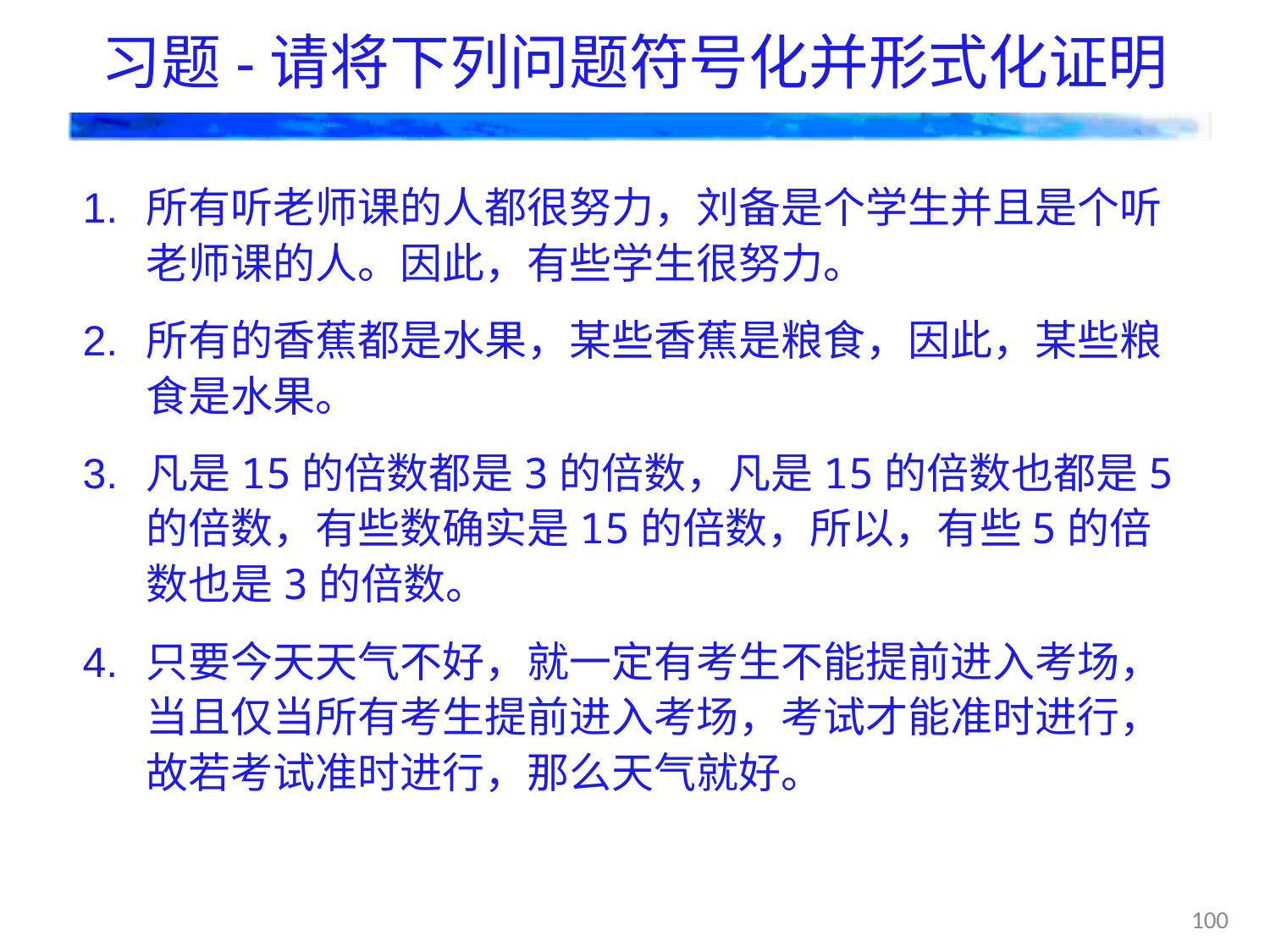

# 习题-请将下列问题符号化并形式化证明
所有听老师课的人都很努力，刘备是个学生并且是个听老师课的人。因此，有些学生很努力。
所有的香蕉都是水果，某些香蕉是粮食，因此，某些粮食是水果。
凡是15的倍数都是3的倍数，凡是15的倍数也都是5的倍数，有些数确实是15的倍数，所以，有些5的倍数也是3的倍数。
只要今天天气不好，就一定有考生不能提前进入考场，当且仅当所有考生提前进入考场，考试才能准时进行，故若考试准时进行，那么天气就好。
100